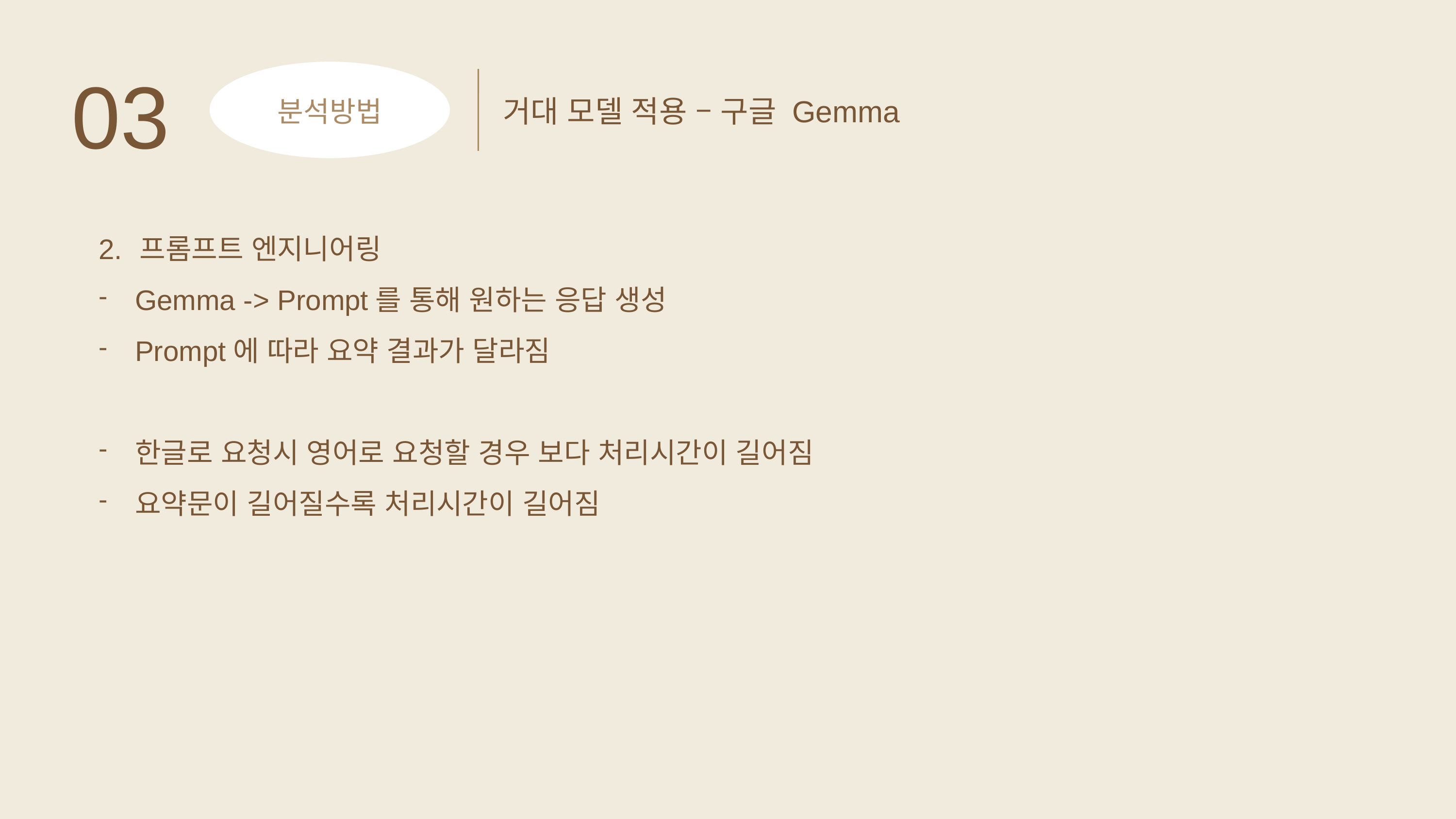

03

거대 모델 적용 – 구글 Gemma
분석방법
프롬프트 엔지니어링
Gemma -> Prompt를 통해 원하는 응답 생성
Prompt에 따라 요약 결과가 달라짐

한글로 요청시 영어로 요청할 경우 보다 처리시간이 길어짐
요약문이 길어질수록 처리시간이 길어짐